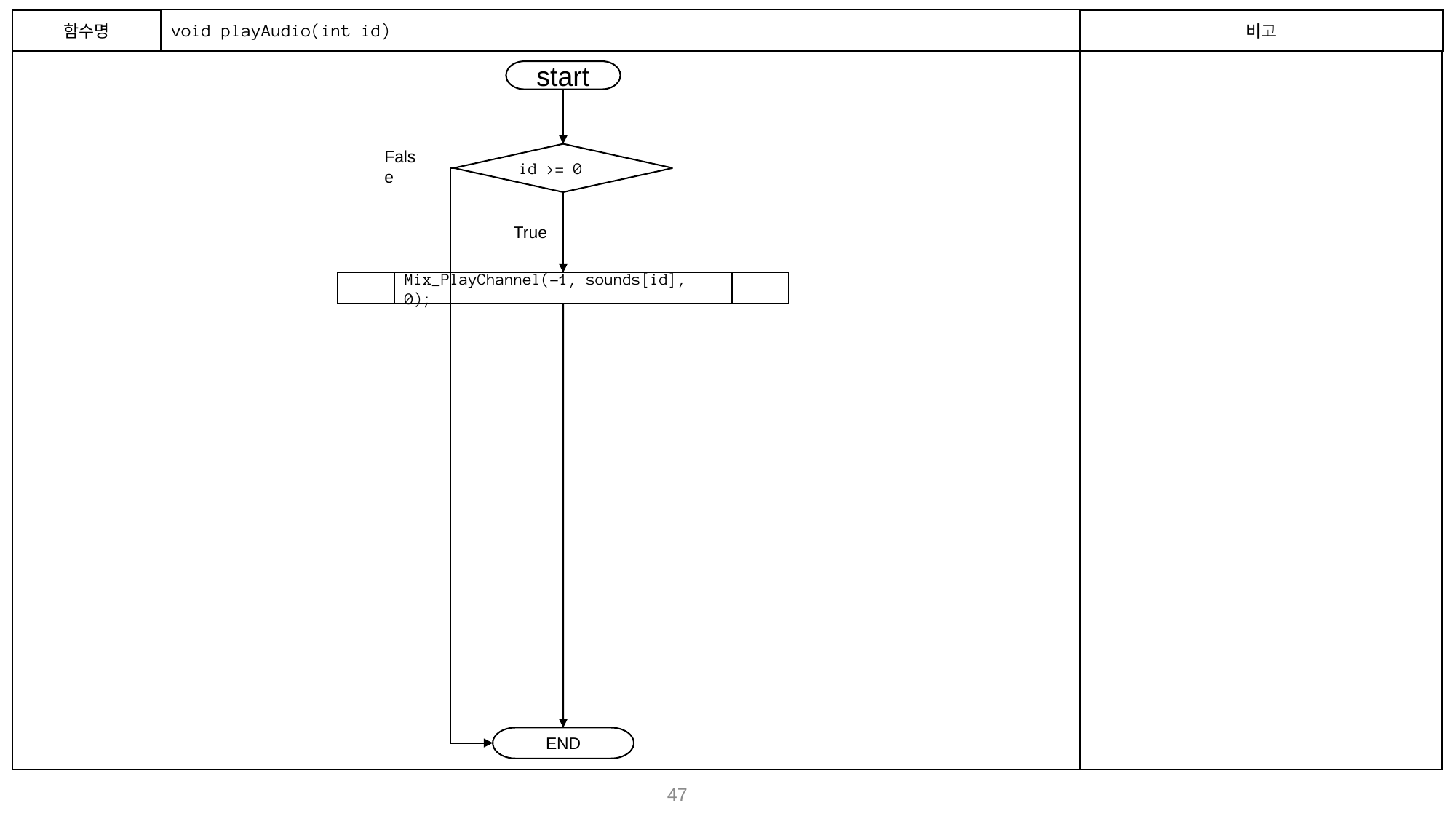

함수명
# void playAudio(int id)
비고

start
False
id >= 0
True
Mix_PlayChannel(-1, sounds[id], 0);
END
47